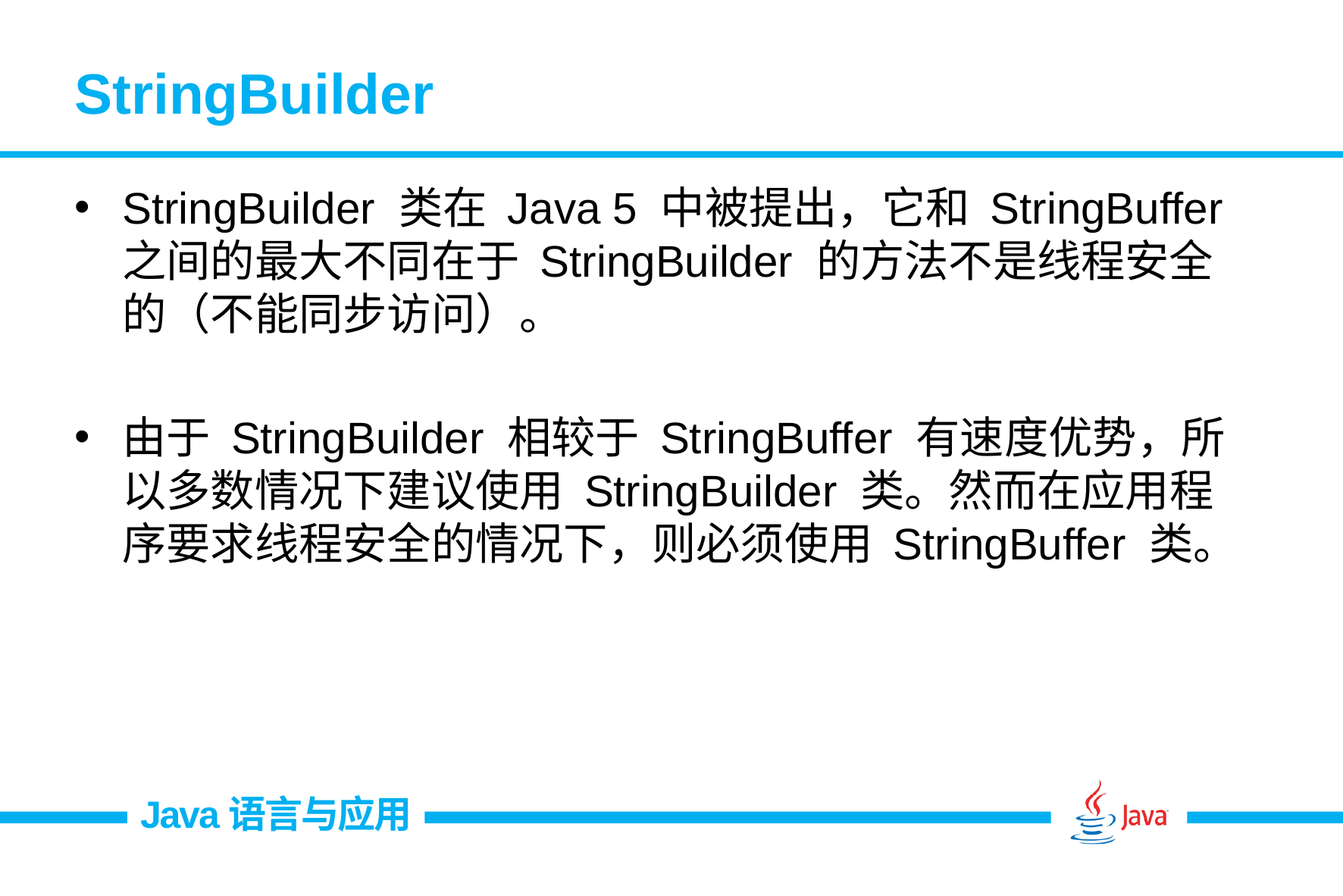

# StringBuilder
StringBuilder 类在 Java 5 中被提出，它和 StringBuffer 之间的最大不同在于 StringBuilder 的方法不是线程安全的（不能同步访问）。

由于 StringBuilder 相较于 StringBuffer 有速度优势，所以多数情况下建议使用 StringBuilder 类。然而在应用程序要求线程安全的情况下，则必须使用 StringBuffer 类。
56